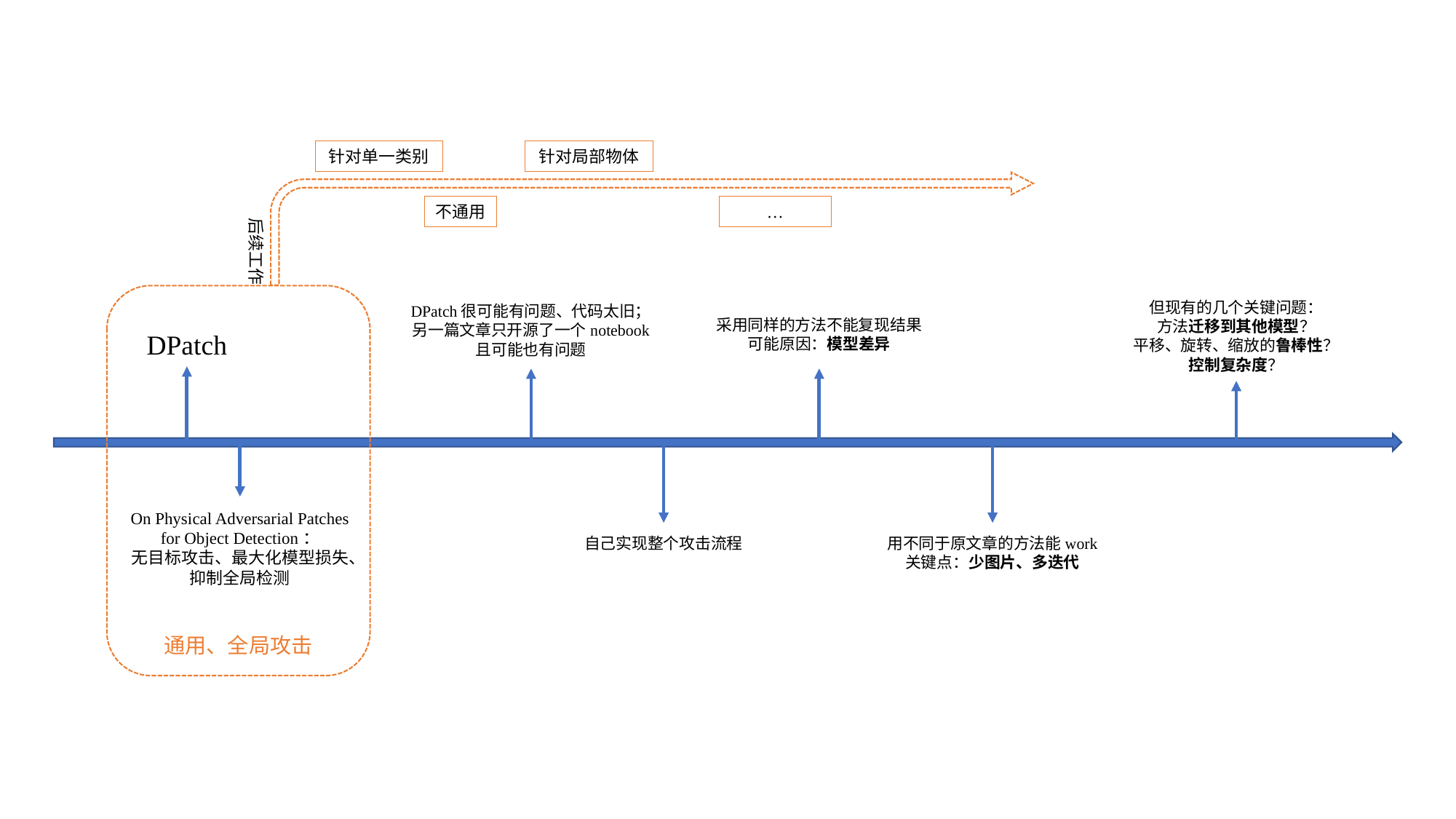

针对单一类别
针对局部物体

…
不通用
后续工作

但现有的几个关键问题：
方法迁移到其他模型？
平移、旋转、缩放的鲁棒性？
控制复杂度？
DPatch很可能有问题、代码太旧；
另一篇文章只开源了一个notebook
且可能也有问题
采用同样的方法不能复现结果
可能原因：模型差异
DPatch

On Physical Adversarial Patches for Object Detection：
无目标攻击、最大化模型损失、抑制全局检测
自己实现整个攻击流程
用不同于原文章的方法能work
关键点：少图片、多迭代
通用、全局攻击